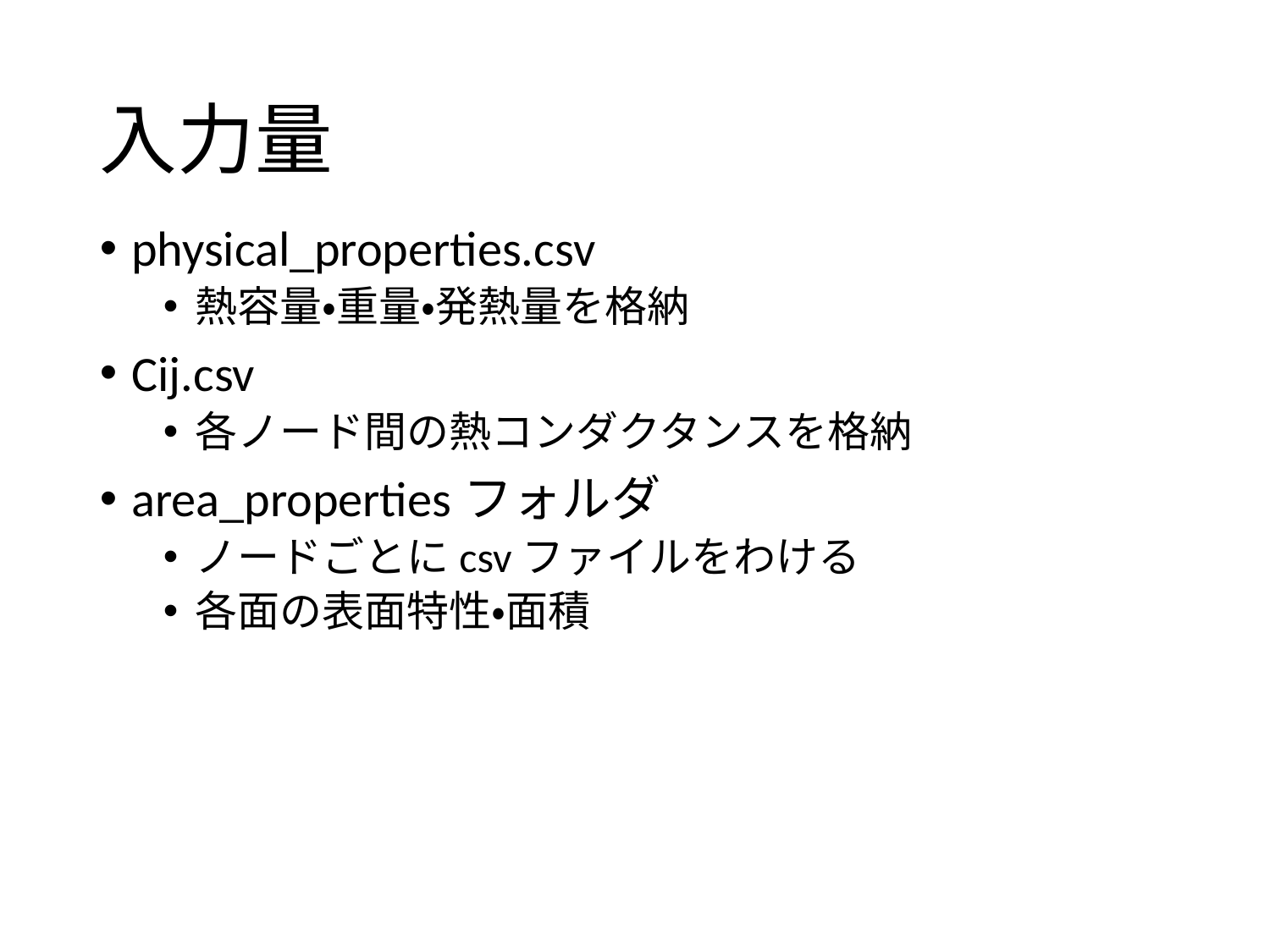

入力量
physical_properties.csv
熱容量・重量・発熱量を格納
Cij.csv
各ノード間の熱コンダクタンスを格納
area_propertiesフォルダ
ノードごとにcsvファイルをわける
各面の表面特性・面積